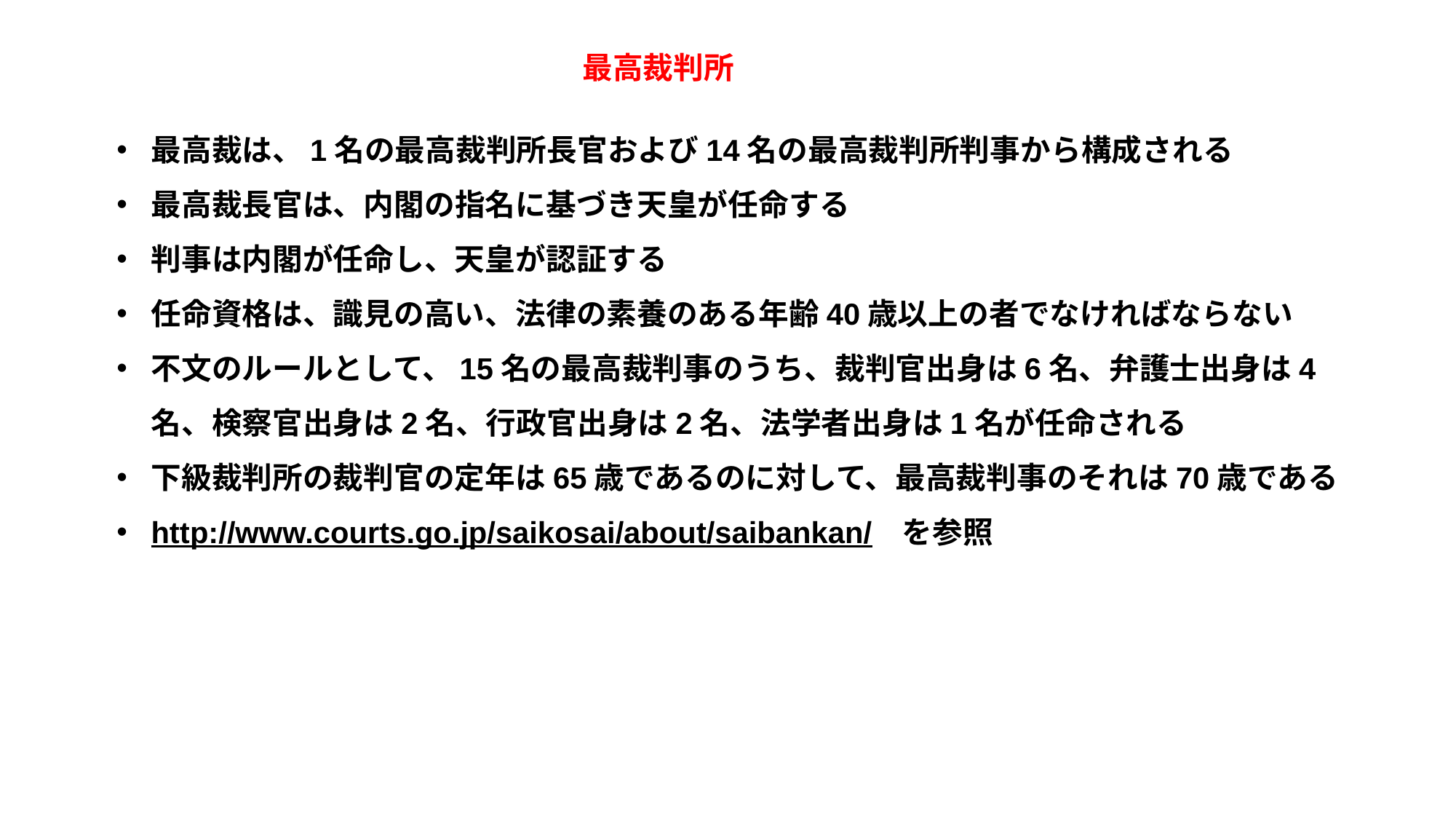

最高裁判所
最高裁は、1名の最高裁判所長官および14名の最高裁判所判事から構成される
最高裁長官は、内閣の指名に基づき天皇が任命する
判事は内閣が任命し、天皇が認証する
任命資格は、識見の高い、法律の素養のある年齢40歳以上の者でなければならない
不文のルールとして、15名の最高裁判事のうち、裁判官出身は6名、弁護士出身は4名、検察官出身は2名、行政官出身は2名、法学者出身は1名が任命される
下級裁判所の裁判官の定年は65歳であるのに対して、最高裁判事のそれは70歳である
http://www.courts.go.jp/saikosai/about/saibankan/　を参照